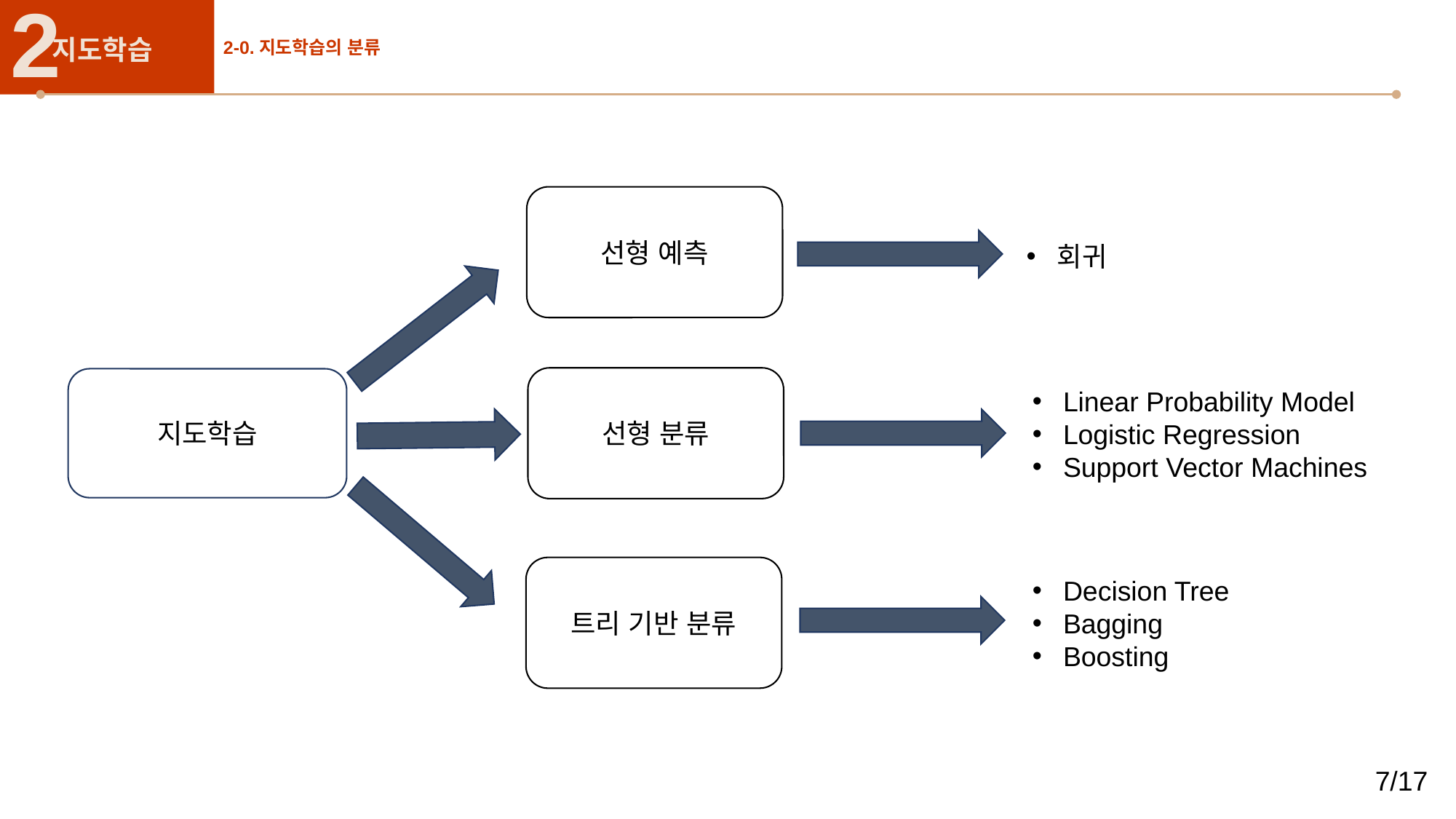

2

지도학습
2-0.지도학습의 분류
선형 예측

회귀

선형 분류
지도학습
Linear Probability Model
Logistic Regression
Support Vector Machines

트리 기반 분류
Decision Tree
Bagging
Boosting

7/17